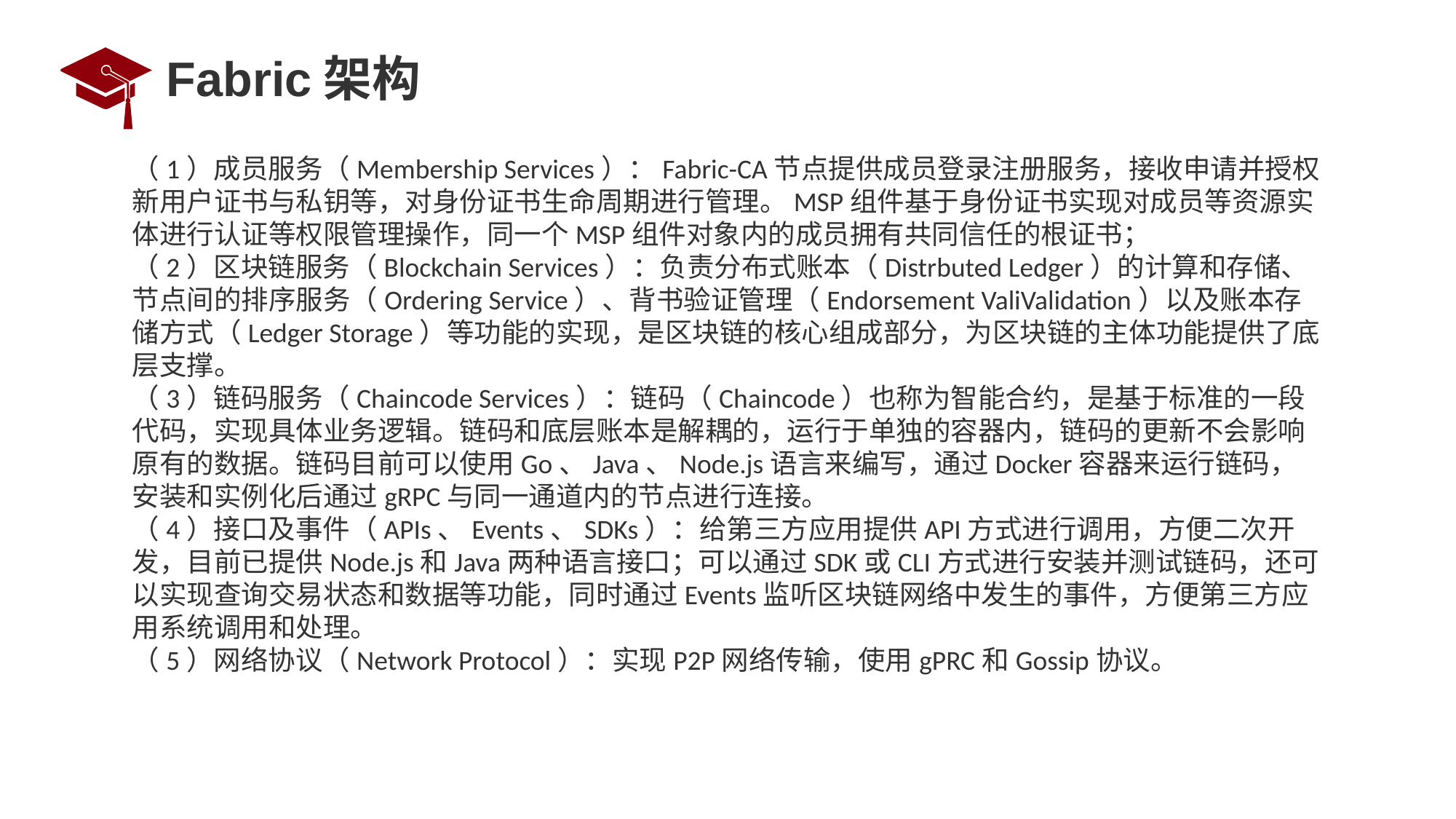

# Fabric架构
（1）成员服务（Membership Services）：Fabric-CA节点提供成员登录注册服务，接收申请并授权新用户证书与私钥等，对身份证书生命周期进行管理。MSP组件基于身份证书实现对成员等资源实体进行认证等权限管理操作，同一个MSP组件对象内的成员拥有共同信任的根证书；
（2）区块链服务（Blockchain Services）：负责分布式账本（Distrbuted Ledger）的计算和存储、节点间的排序服务（Ordering Service）、背书验证管理（Endorsement ValiValidation）以及账本存储方式（Ledger Storage）等功能的实现，是区块链的核心组成部分，为区块链的主体功能提供了底层支撑。
（3）链码服务（Chaincode Services）：链码（Chaincode）也称为智能合约，是基于标准的一段代码，实现具体业务逻辑。链码和底层账本是解耦的，运行于单独的容器内，链码的更新不会影响原有的数据。链码目前可以使用Go、Java、Node.js语言来编写，通过Docker容器来运行链码，安装和实例化后通过gRPC与同一通道内的节点进行连接。
（4）接口及事件（APIs、Events、SDKs）：给第三方应用提供API方式进行调用，方便二次开发，目前已提供Node.js和Java两种语言接口；可以通过SDK或CLI方式进行安装并测试链码，还可以实现查询交易状态和数据等功能，同时通过Events监听区块链网络中发生的事件，方便第三方应用系统调用和处理。
（5）网络协议（Network Protocol）：实现P2P网络传输，使用gPRC和Gossip协议。